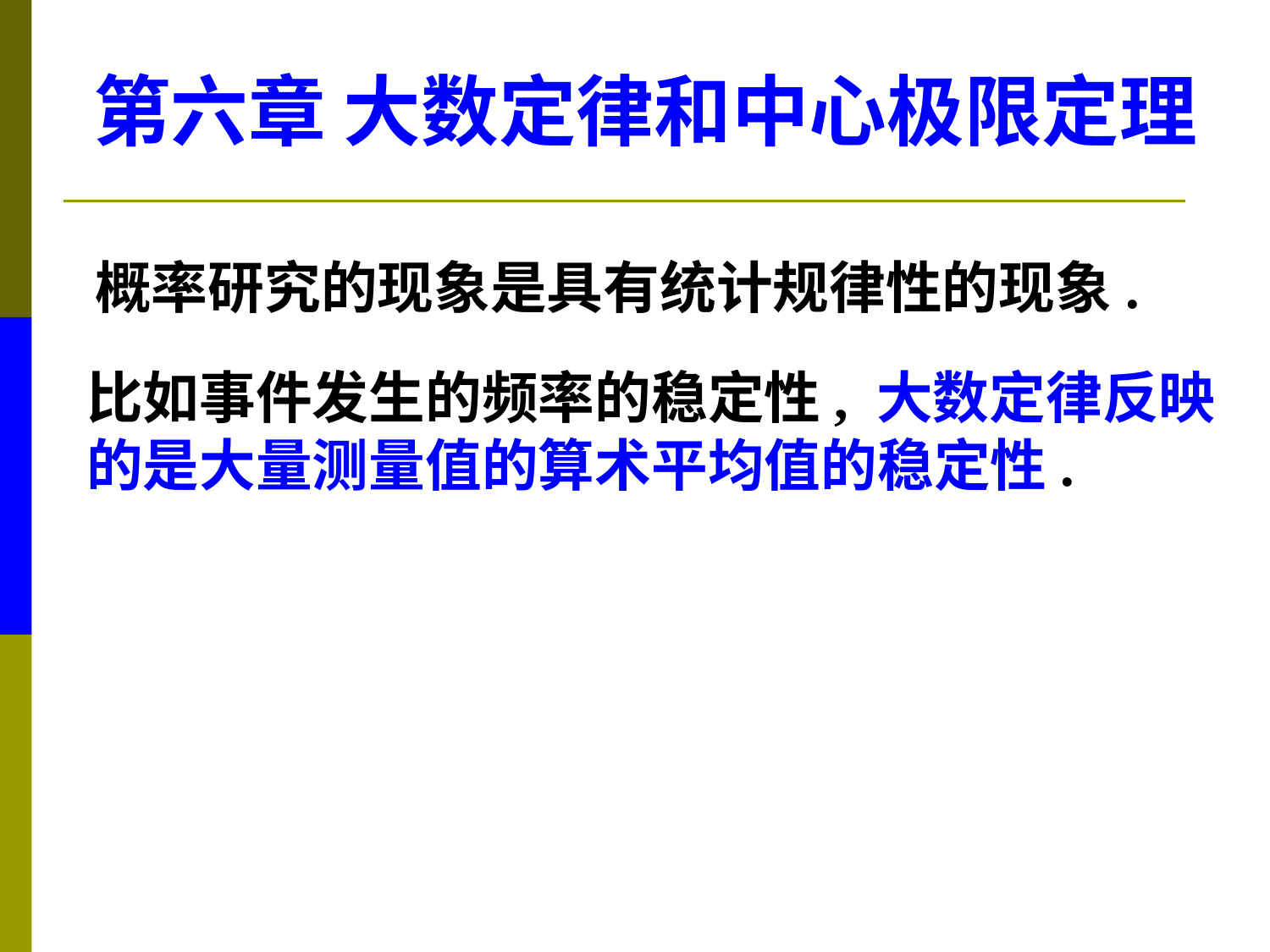

第六章 大数定律和中心极限定理
概率研究的现象是具有统计规律性的现象.
比如事件发生的频率的稳定性, 大数定律反映
的是大量测量值的算术平均值的稳定性.